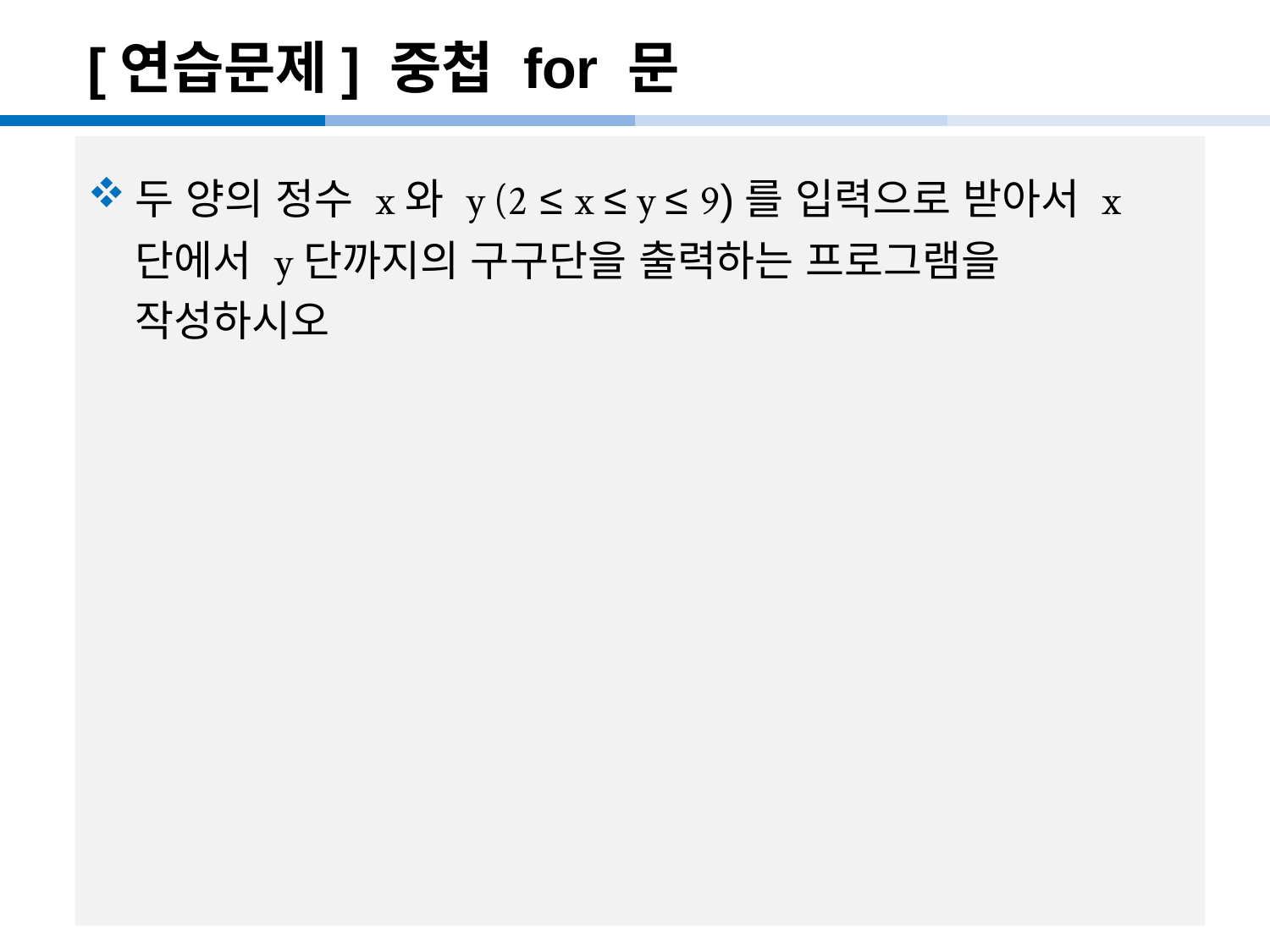

# [연습문제] 중첩 for 문
두 양의 정수 x와 y (2 ≤ x ≤ y ≤ 9)를 입력으로 받아서 x단에서 y단까지의 구구단을 출력하는 프로그램을 작성하시오